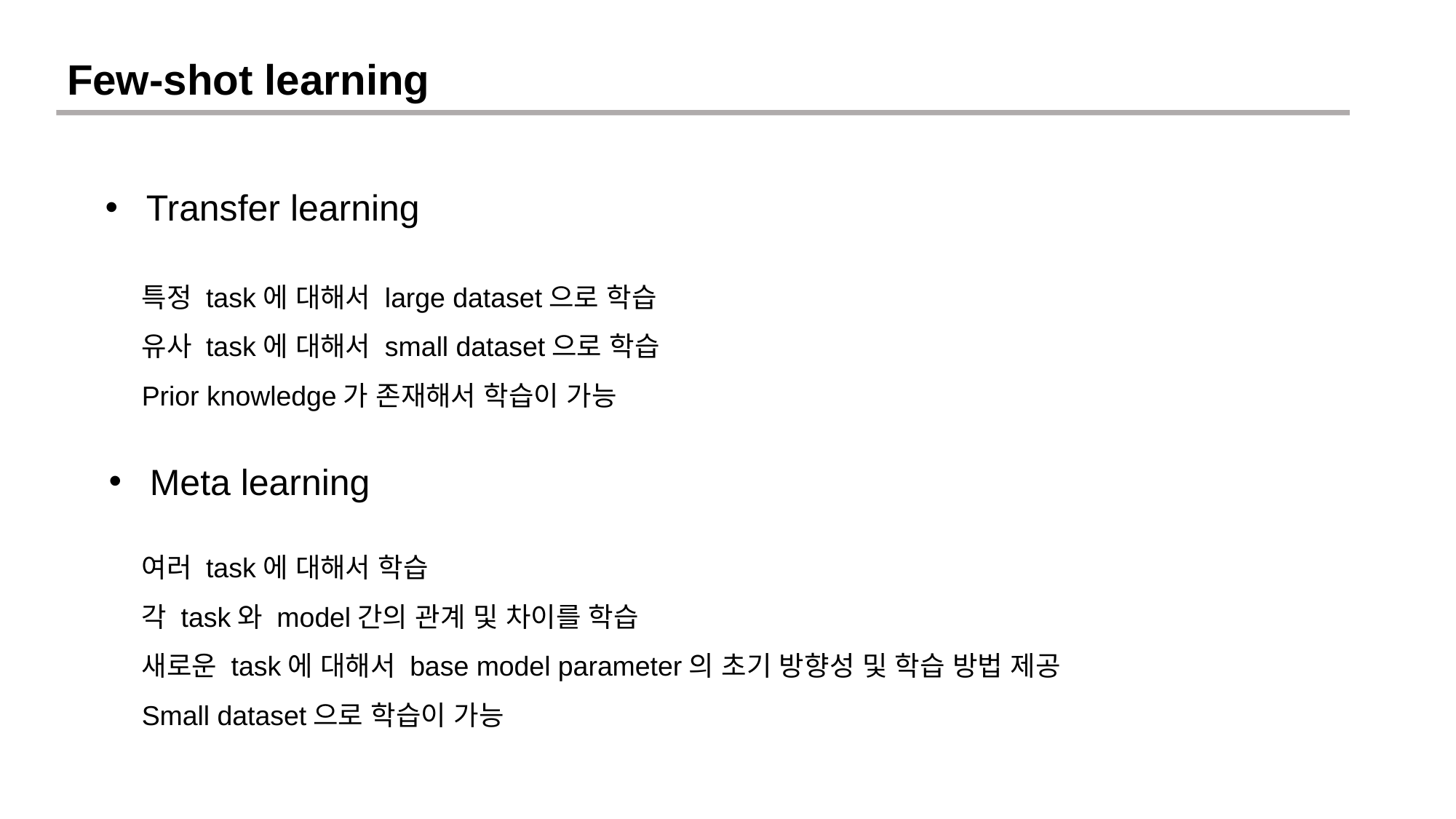

Few-shot learning

Transfer learning
특정 task에 대해서 large dataset으로 학습
유사 task에 대해서 small dataset으로 학습
Prior knowledge가 존재해서 학습이 가능
Meta learning
여러 task에 대해서 학습
각 task와 model간의 관계 및 차이를 학습
새로운 task에 대해서 base model parameter의 초기 방향성 및 학습 방법 제공
Small dataset으로 학습이 가능